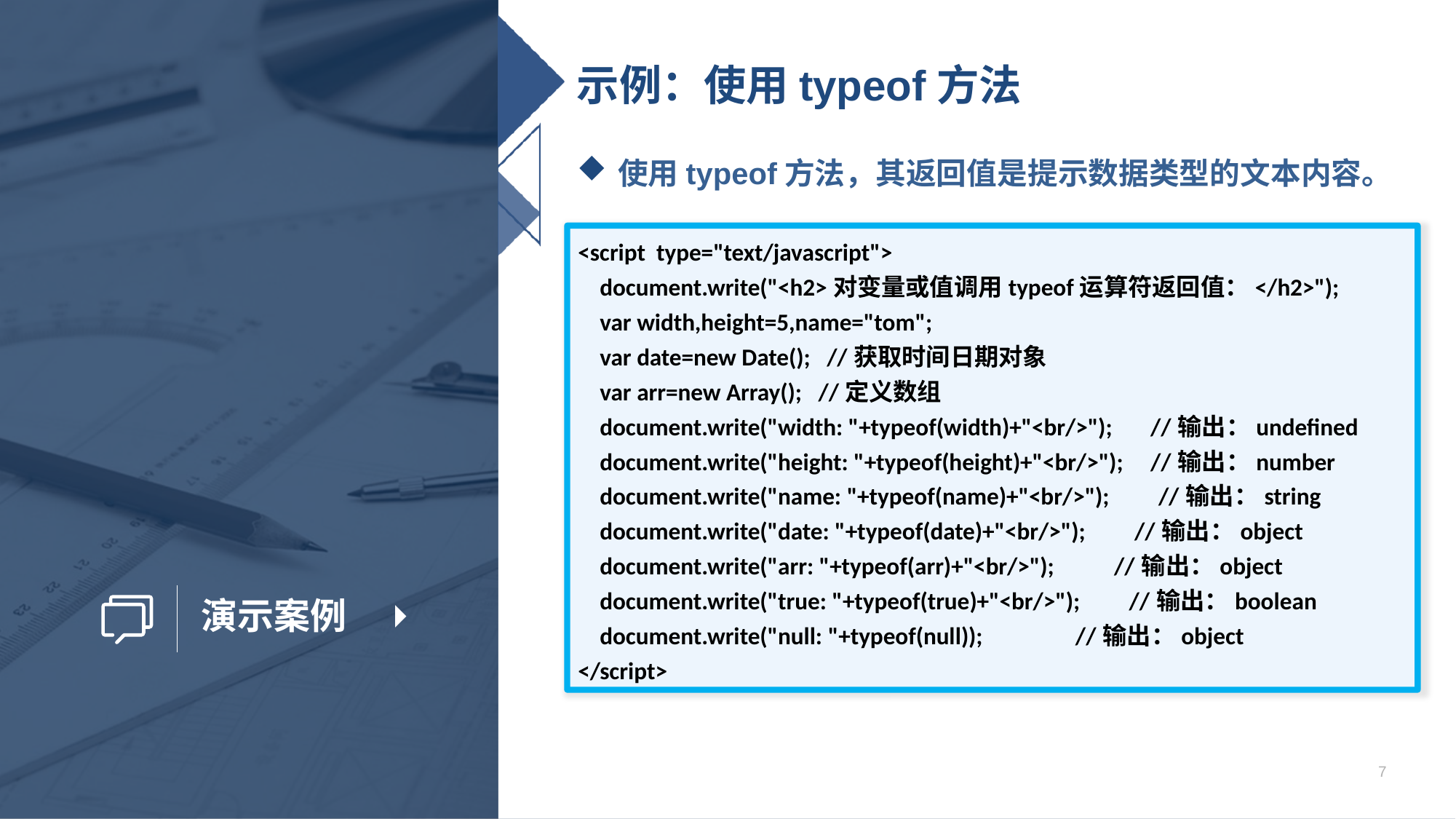

# 示例：使用typeof方法
使用typeof方法，其返回值是提示数据类型的文本内容。
<script  type="text/javascript">
    document.write("<h2>对变量或值调用typeof运算符返回值：</h2>");
    var width,height=5,name="tom";
    var date=new Date();   //获取时间日期对象
    var arr=new Array();   //定义数组
    document.write("width: "+typeof(width)+"<br/>");       //输出：undefined
    document.write("height: "+typeof(height)+"<br/>");     //输出：number
    document.write("name: "+typeof(name)+"<br/>");         //输出：string
    document.write("date: "+typeof(date)+"<br/>");         //输出：object
    document.write("arr: "+typeof(arr)+"<br/>");           //输出：object
    document.write("true: "+typeof(true)+"<br/>");         //输出：boolean
    document.write("null: "+typeof(null));                 //输出：object
</script>
7